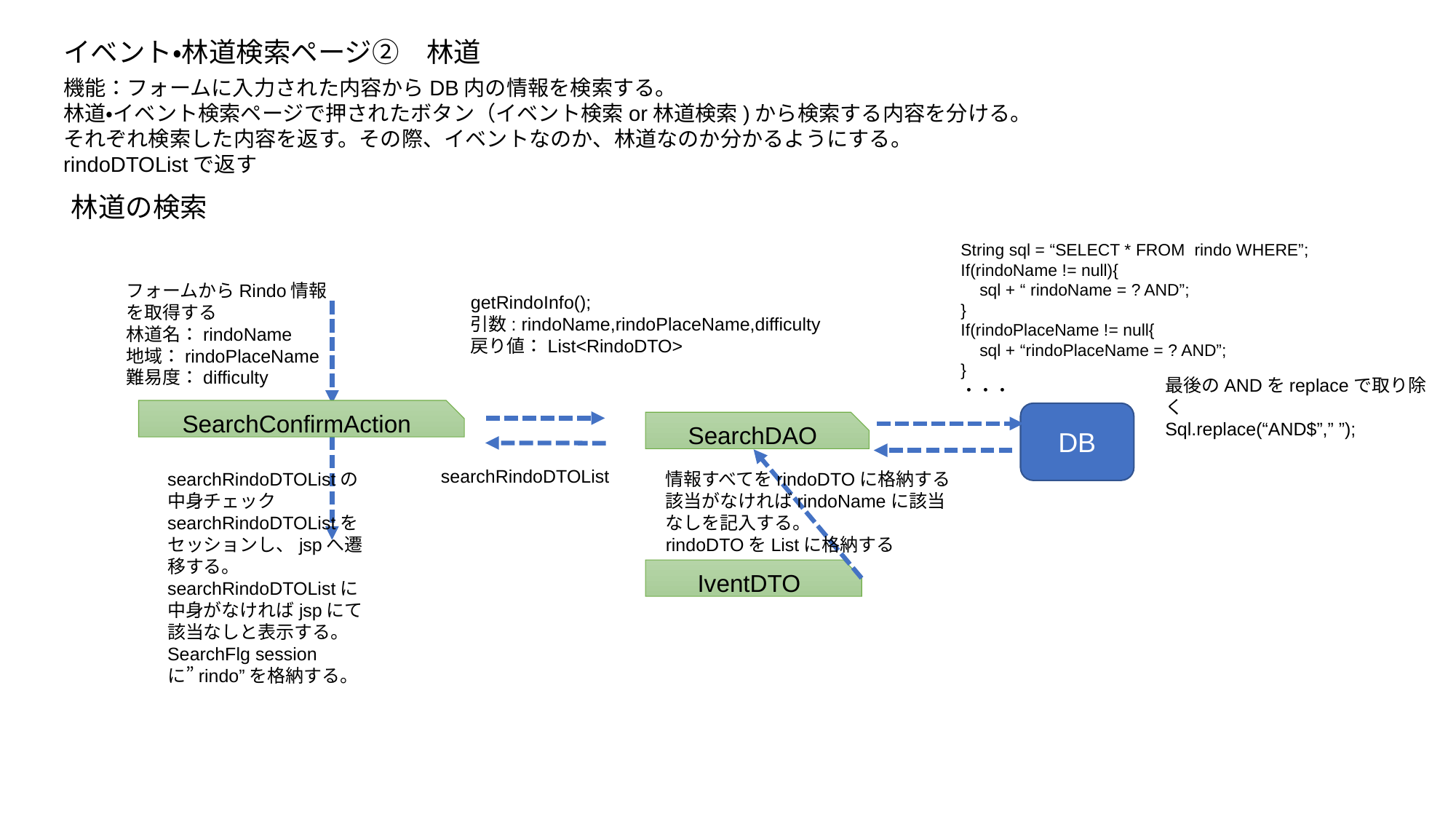

イベント・林道検索ページ②　林道
機能：フォームに入力された内容からDB内の情報を検索する。
林道・イベント検索ページで押されたボタン（イベント検索or林道検索)から検索する内容を分ける。
それぞれ検索した内容を返す。その際、イベントなのか、林道なのか分かるようにする。
rindoDTOListで返す
林道の検索
String sql = “SELECT * FROM  rindo WHERE”;
If(rindoName != null){
    sql + “ rindoName = ? AND”;
}
If(rindoPlaceName != null{
    sql + “rindoPlaceName = ? AND”;
}
・・・
フォームからRindo情報を取得する
林道名：rindoName
地域：rindoPlaceName
難易度：difficulty

getRindoInfo();
引数: rindoName,rindoPlaceName,difficulty
戻り値：List<RindoDTO>
最後のANDをreplaceで取り除く
Sql.replace(“AND$”,” ”);
SearchConfirmAction
DB
SearchDAO
searchRindoDTOList
情報すべてをrindoDTOに格納する
該当がなければrindoNameに該当なしを記入する。
rindoDTOをListに格納する
searchRindoDTOListの中身チェック
searchRindoDTOListをセッションし、jspへ遷移する。
searchRindoDTOListに中身がなければjspにて該当なしと表示する。
SearchFlg sessionに”rindo”を格納する。

IventDTO